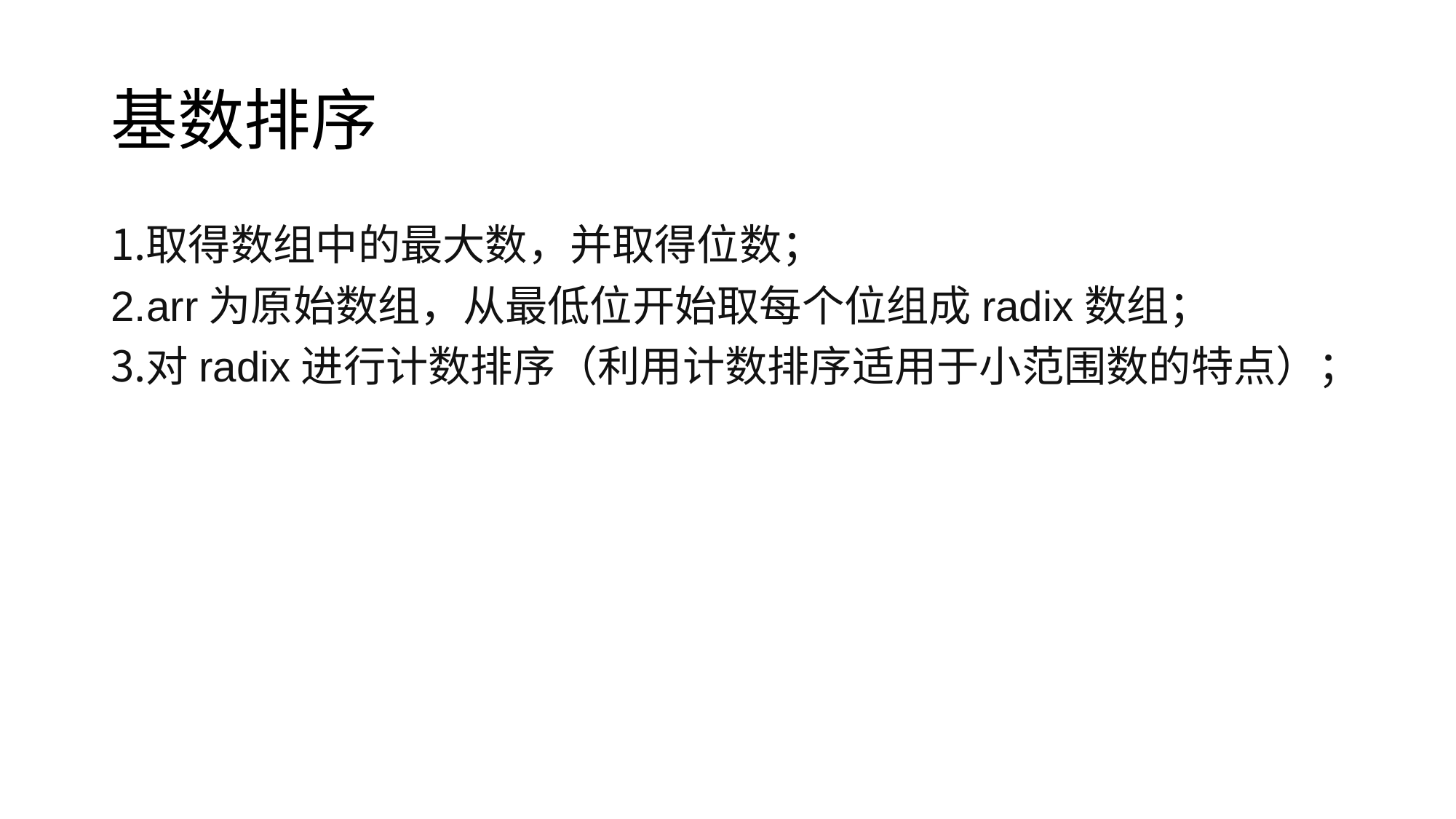

# 基数排序
取得数组中的最大数，并取得位数；
arr为原始数组，从最低位开始取每个位组成radix数组；
对radix进行计数排序（利用计数排序适用于小范围数的特点）；